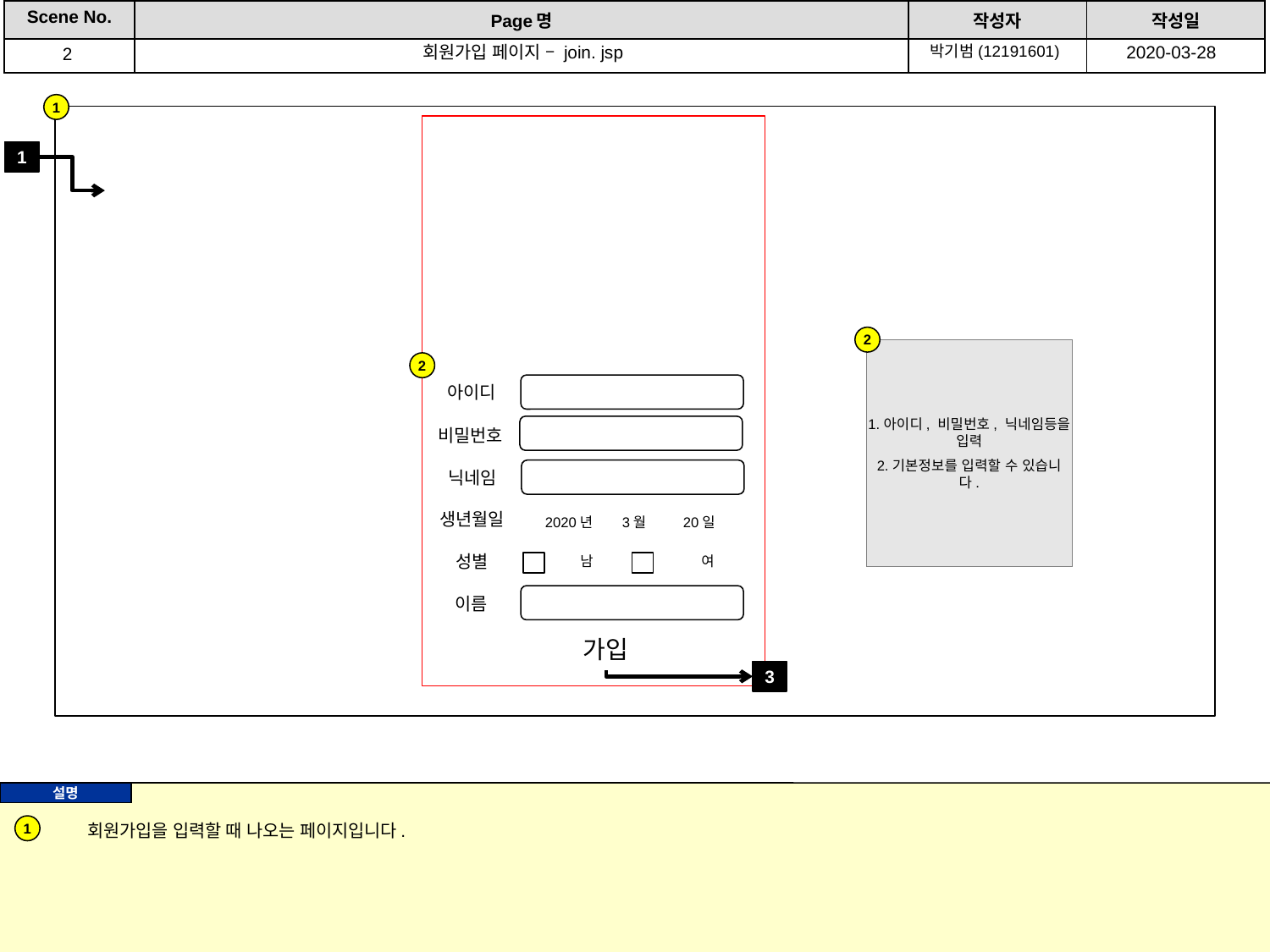

회원가입 페이지 – join. jsp
박기범(12191601)
2020-03-28
2
1

1
2
1.아이디, 비밀번호, 닉네임등을 입력
2.기본정보를 입력할 수 있습니다.
2
아이디

비밀번호
닉네임

생년월일
20일
2020년
3월
성별
남
여

이름
가입
3
회원가입을 입력할 때 나오는 페이지입니다.
1